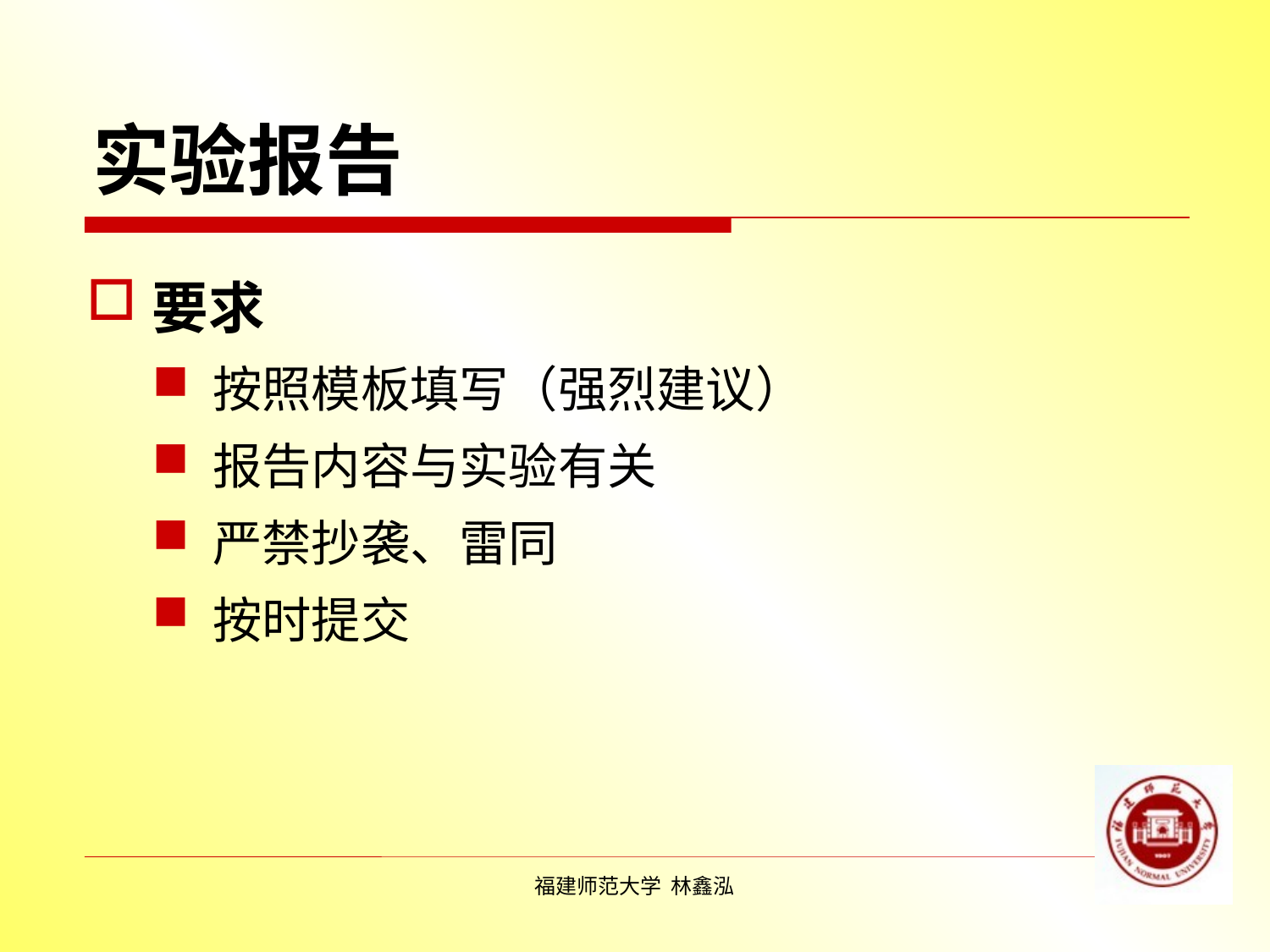

# 实验报告
要求
按照模板填写（强烈建议）
报告内容与实验有关
严禁抄袭、雷同
按时提交
福建师范大学  林鑫泓